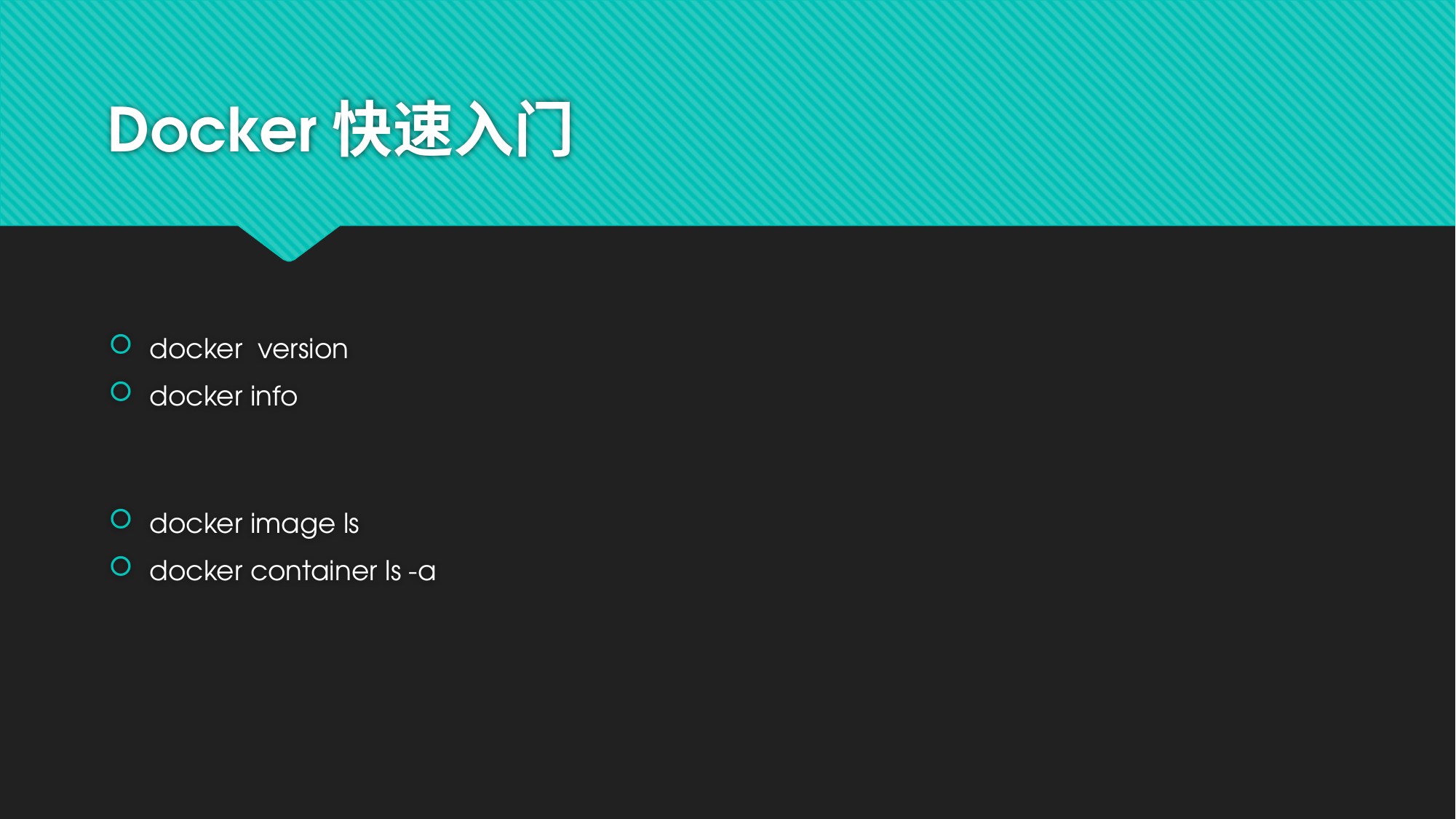

# Docker快速入门
docker  version
docker info

docker image ls
docker container ls -a